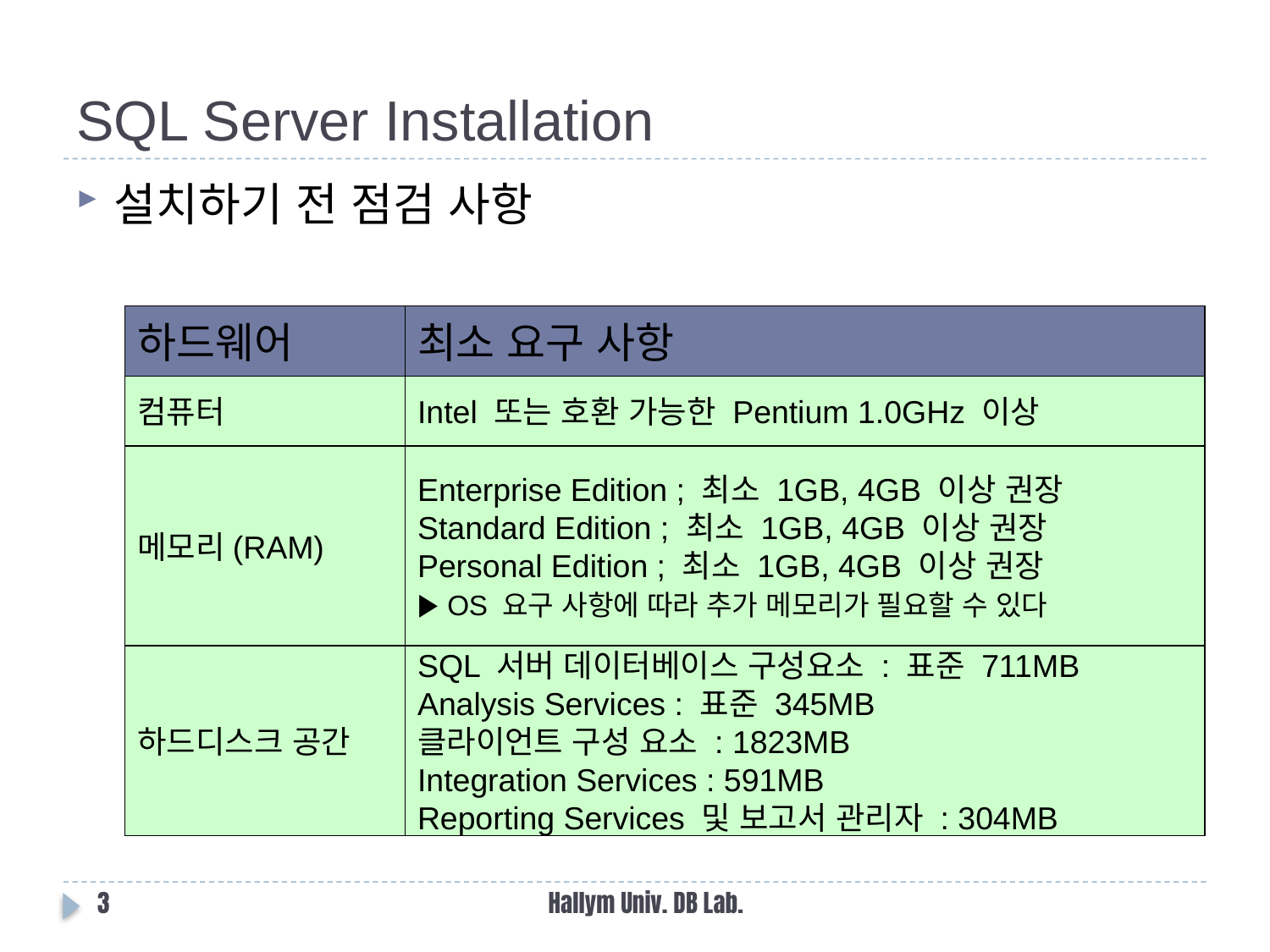

# SQL Server Installation
설치하기 전 점검 사항
하드웨어
최소 요구 사항
컴퓨터
Intel 또는 호환 가능한 Pentium 1.0GHz 이상
메모리(RAM)
Enterprise Edition ; 최소 1GB, 4GB 이상 권장
Standard Edition ; 최소 1GB, 4GB 이상 권장
Personal Edition ; 최소 1GB, 4GB 이상 권장
▶ OS 요구 사항에 따라 추가 메모리가 필요할 수 있다
하드디스크 공간
SQL 서버 데이터베이스 구성요소 : 표준 711MB
Analysis Services : 표준 345MB
클라이언트 구성 요소 : 1823MB
Integration Services : 591MB
Reporting Services 및 보고서 관리자 : 304MB
3
Hallym Univ. DB Lab.